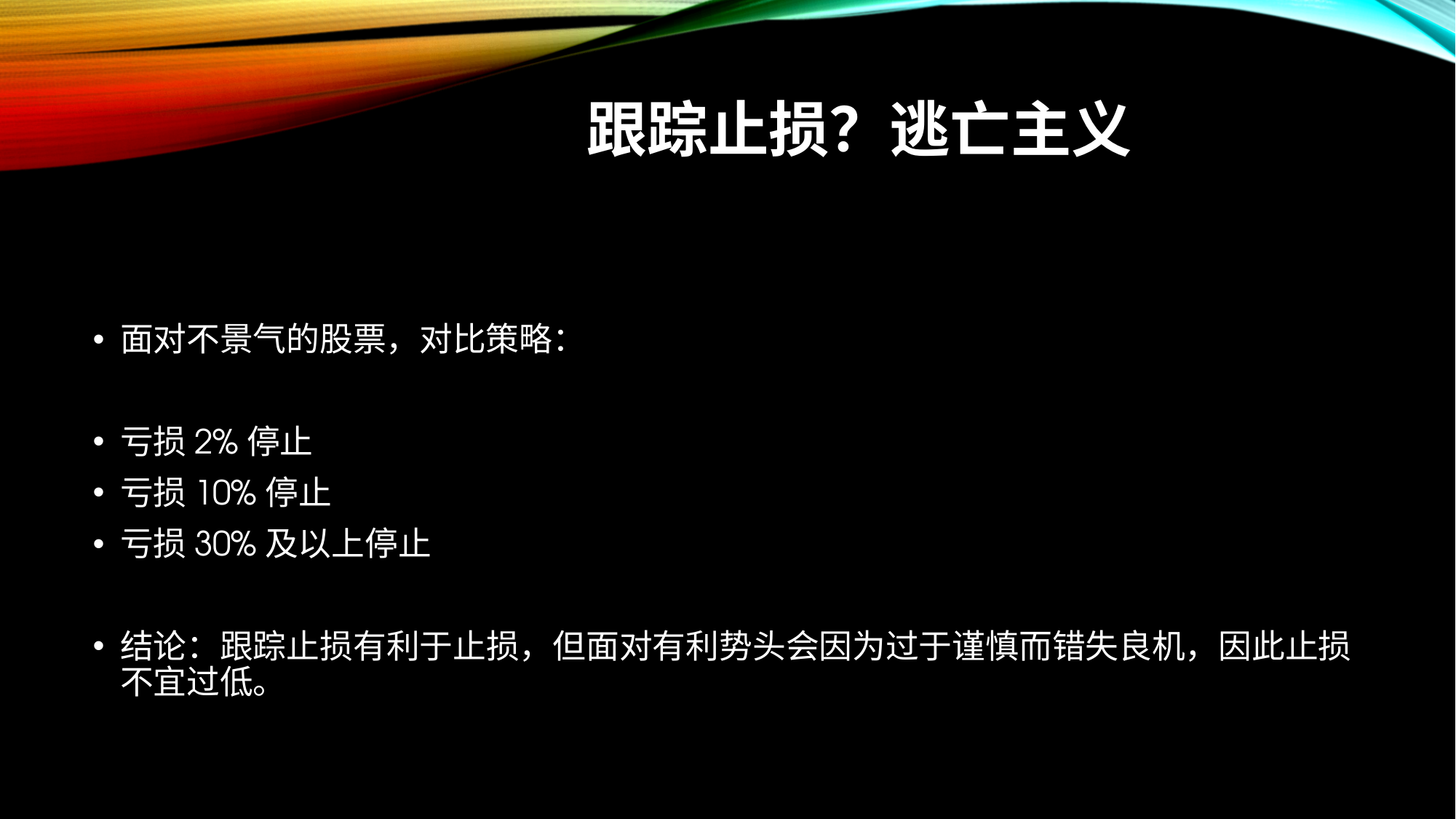

# 跟踪止损？逃亡主义

面对不景气的股票，对比策略：

亏损2%停止
亏损10%停止
亏损30%及以上停止

结论：跟踪止损有利于止损，但面对有利势头会因为过于谨慎而错失良机，因此止损不宜过低。